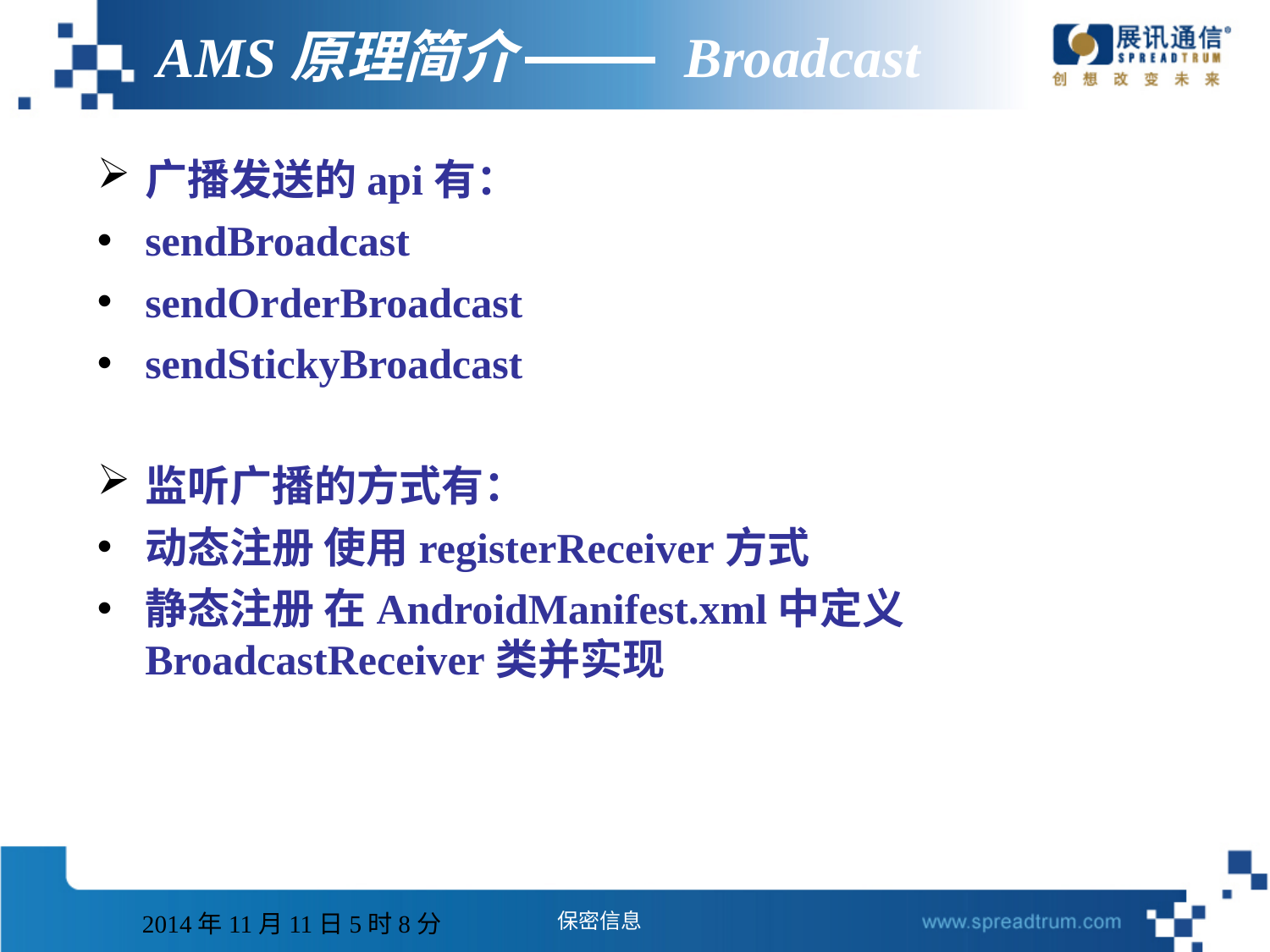

# AMS原理简介            Broadcast
广播发送的api有：
sendBroadcast
sendOrderBroadcast
sendStickyBroadcast

监听广播的方式有：
动态注册 使用registerReceiver方式
静态注册 在AndroidManifest.xml中定义BroadcastReceiver类并实现

2014年11月11日5时8分